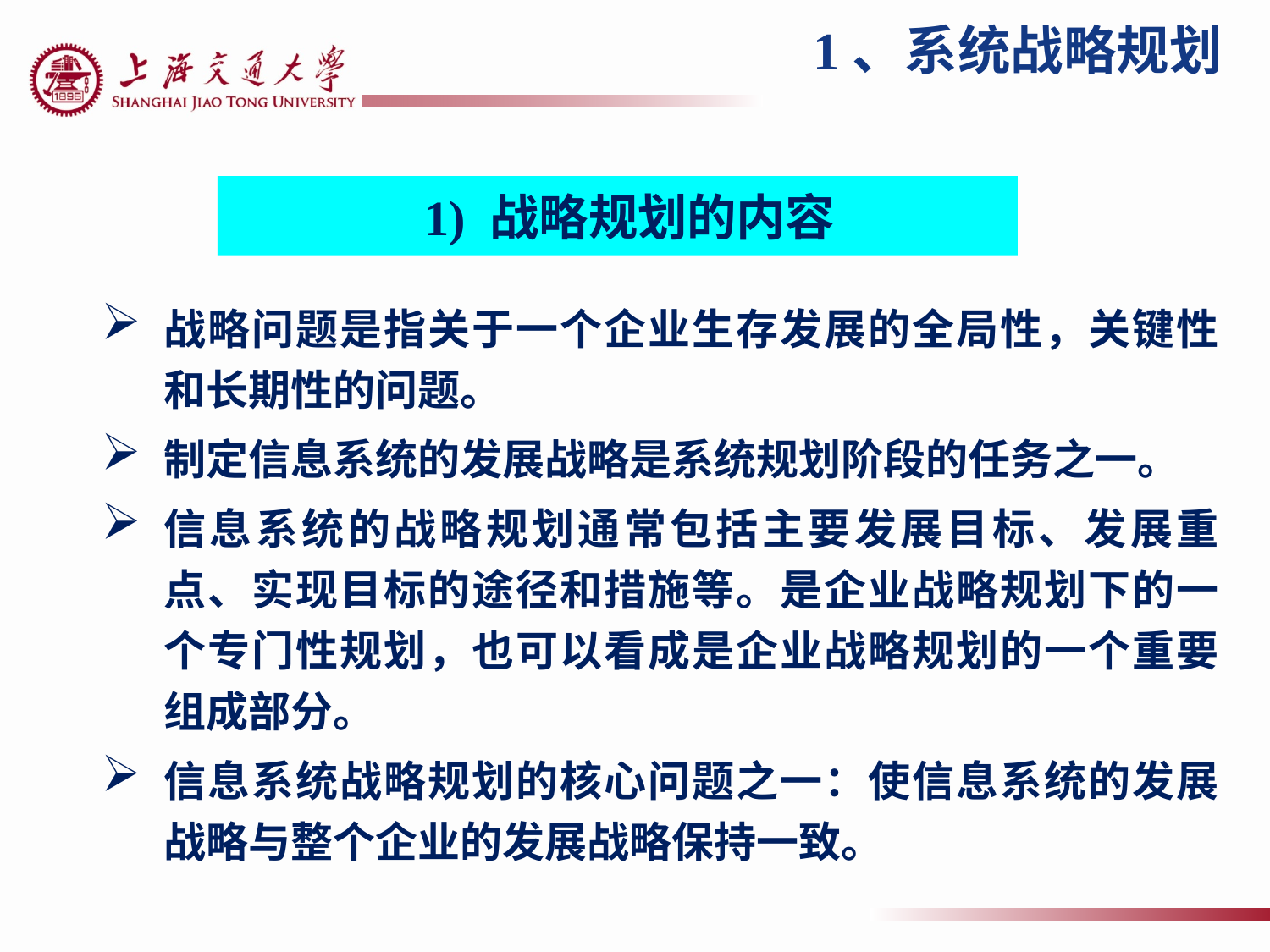

1、系统战略规划
  1) 战略规划的内容
战略问题是指关于一个企业生存发展的全局性，关键性和长期性的问题。
制定信息系统的发展战略是系统规划阶段的任务之一。
信息系统的战略规划通常包括主要发展目标、发展重点、实现目标的途径和措施等。是企业战略规划下的一个专门性规划，也可以看成是企业战略规划的一个重要组成部分。
信息系统战略规划的核心问题之一：使信息系统的发展战略与整个企业的发展战略保持一致。